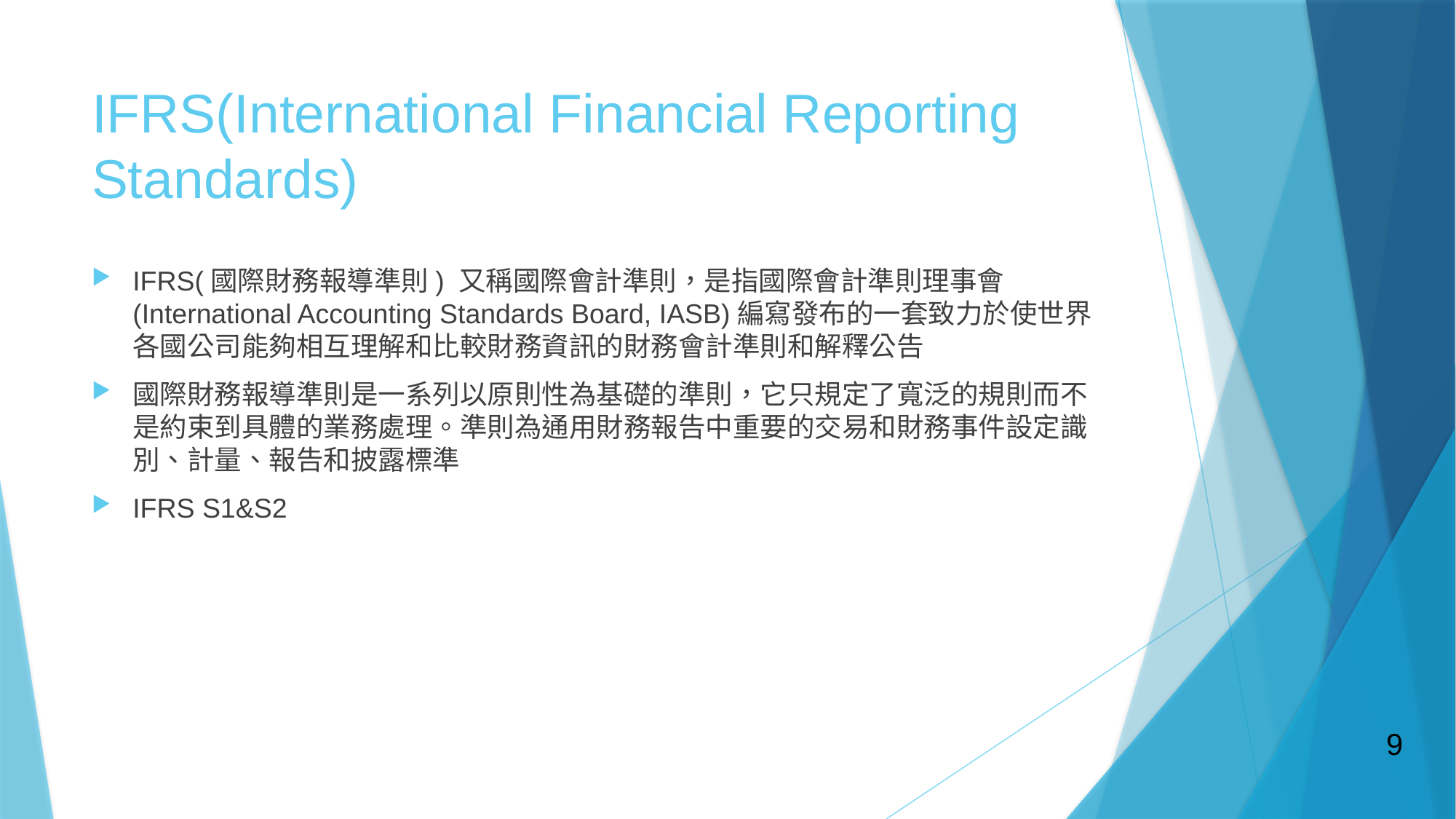

# IFRS(International Financial Reporting Standards)
IFRS(國際財務報導準則) 又稱國際會計準則，是指國際會計準則理事會(International Accounting Standards Board, IASB)編寫發布的一套致力於使世界各國公司能夠相互理解和比較財務資訊的財務會計準則和解釋公告
國際財務報導準則是一系列以原則性為基礎的準則，它只規定了寬泛的規則而不是約束到具體的業務處理。準則為通用財務報告中重要的交易和財務事件設定識別、計量、報告和披露標準
IFRS S1&S2
9